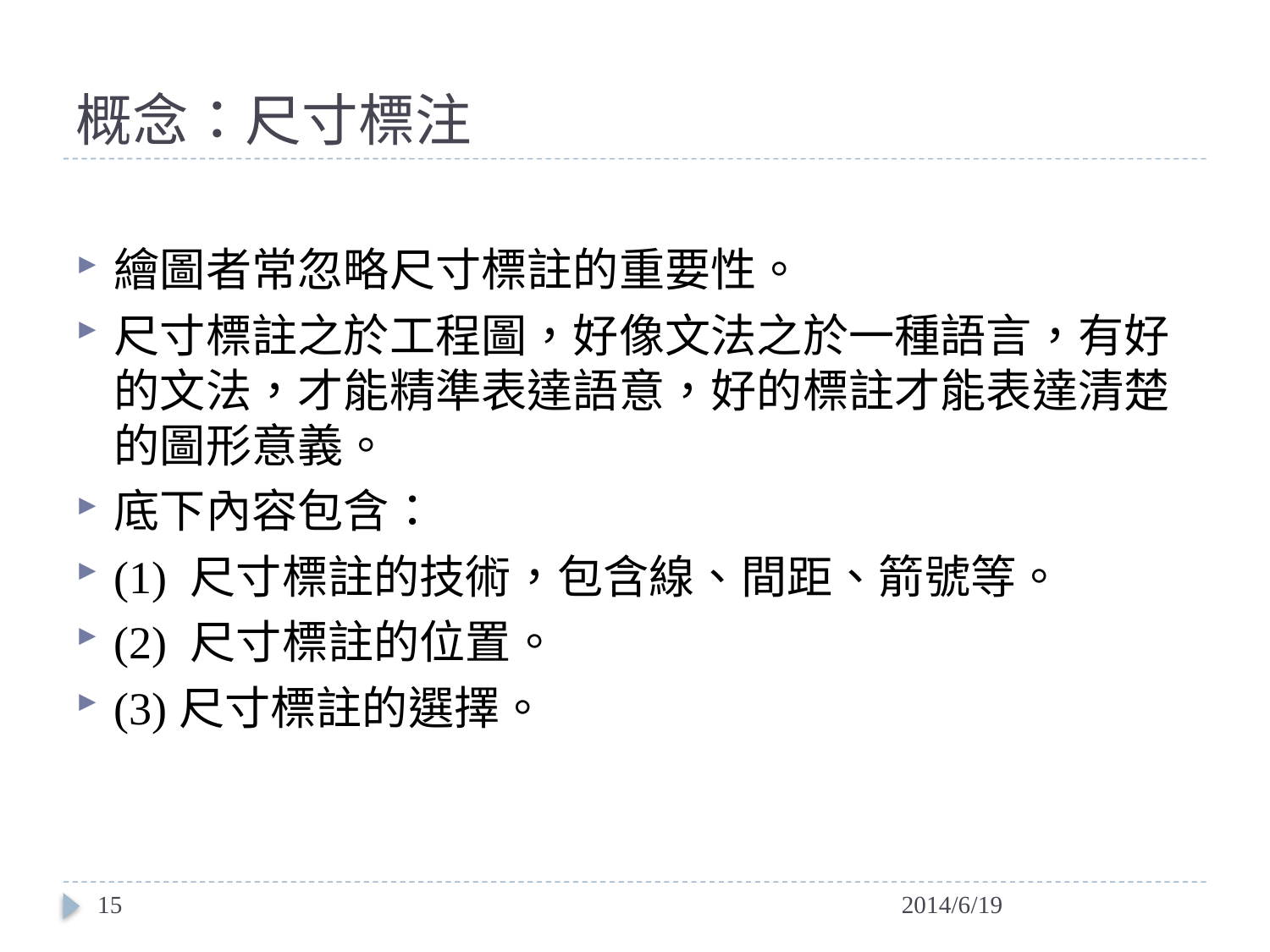

# 概念：尺寸標注

繪圖者常忽略尺寸標註的重要性。
尺寸標註之於工程圖，好像文法之於一種語言，有好的文法，才能精準表達語意，好的標註才能表達清楚的圖形意義。
底下內容包含：
(1) 尺寸標註的技術，包含線、間距、箭號等。
(2) 尺寸標註的位置。
(3)尺寸標註的選擇。
15
2014/6/19